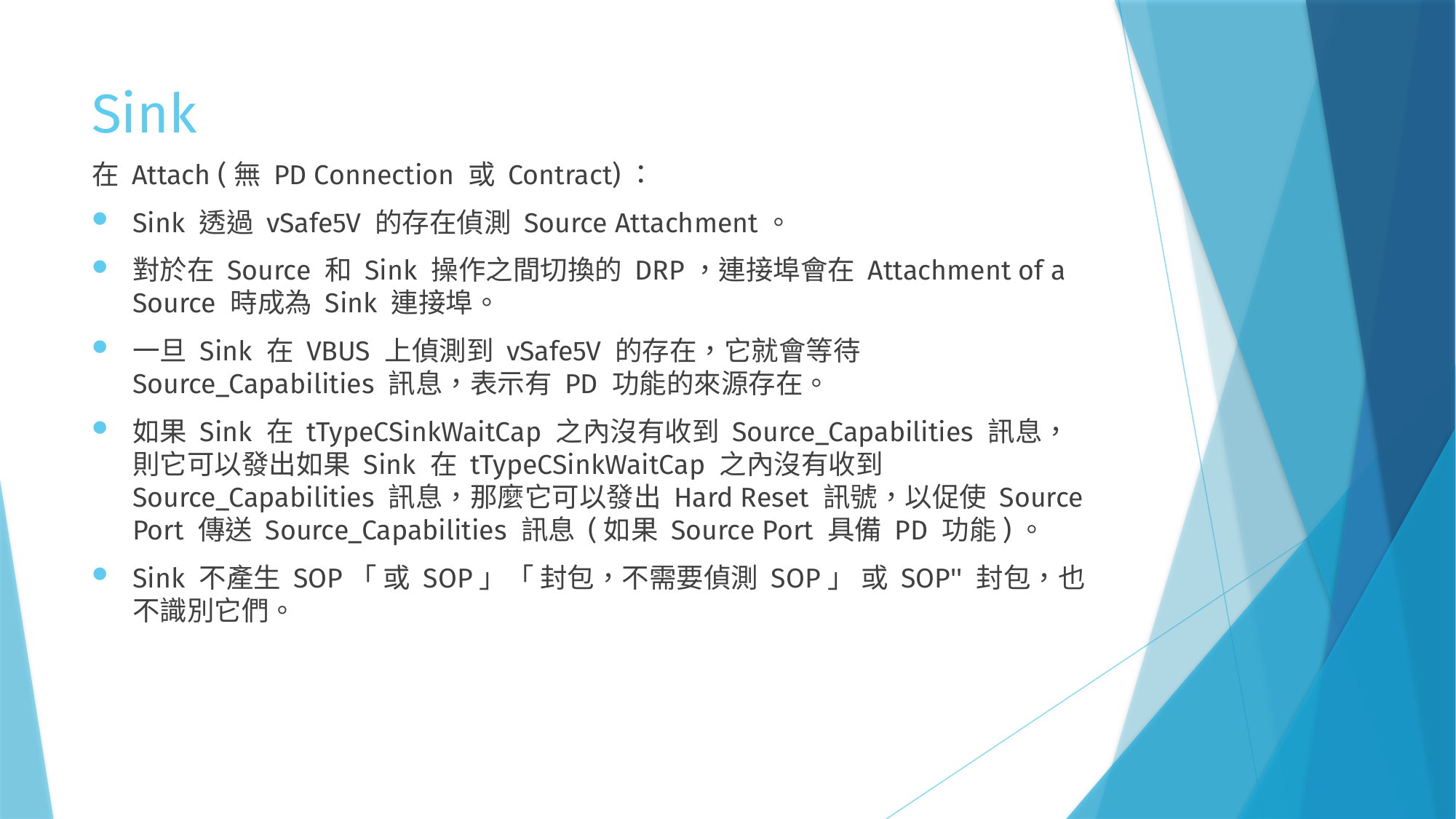

# Sink
在 Attach (無 PD Connection 或 Contract)：
Sink 透過 vSafe5V 的存在偵測 Source Attachment。
對於在 Source 和 Sink 操作之間切換的 DRP，連接埠會在 Attachment of a Source 時成為 Sink 連接埠。
一旦 Sink 在 VBUS 上偵測到 vSafe5V 的存在，它就會等待 Source_Capabilities 訊息，表示有 PD 功能的來源存在。
如果 Sink 在 tTypeCSinkWaitCap 之內沒有收到 Source_Capabilities 訊息，則它可以發出如果 Sink 在 tTypeCSinkWaitCap 之內沒有收到 Source_Capabilities 訊息，那麼它可以發出 Hard Reset 訊號，以促使 Source Port 傳送 Source_Capabilities 訊息 (如果 Source Port 具備 PD 功能)。
Sink 不產生 SOP「 或 SOP」「 封包，不需要偵測 SOP」 或 SOP'' 封包，也不識別它們。